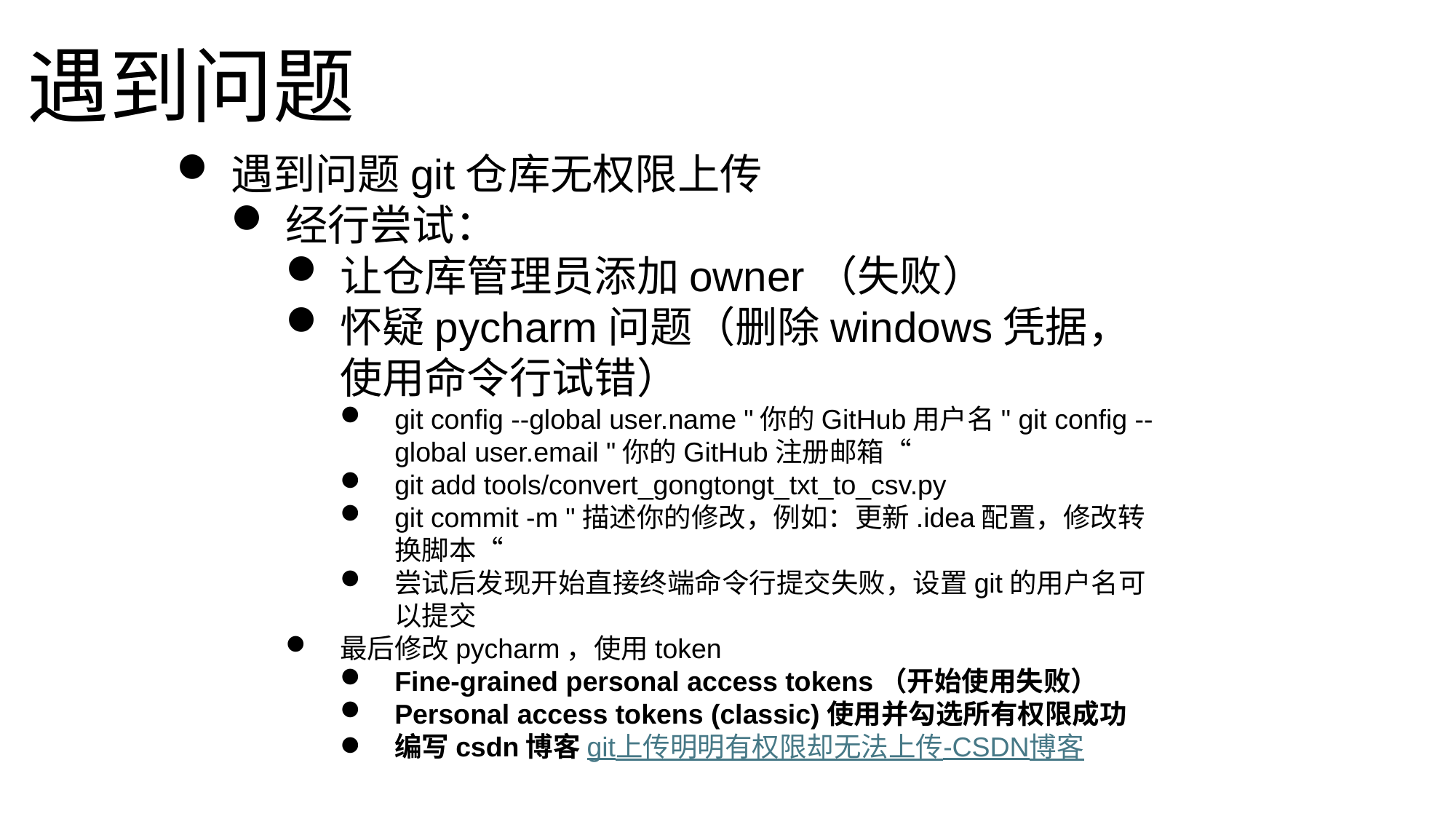

遇到问题
遇到问题git仓库无权限上传
经行尝试：
让仓库管理员添加owner（失败）
怀疑pycharm问题（删除windows凭据，使用命令行试错）
git config --global user.name "你的GitHub用户名" git config --global user.email "你的GitHub注册邮箱“
git add tools/convert_gongtongt_txt_to_csv.py
git commit -m "描述你的修改，例如：更新.idea配置，修改转换脚本“
尝试后发现开始直接终端命令行提交失败，设置git的用户名可以提交
最后修改pycharm，使用token
Fine-grained personal access tokens（开始使用失败）
Personal access tokens (classic)使用并勾选所有权限成功
编写csdn博客git上传明明有权限却无法上传-CSDN博客